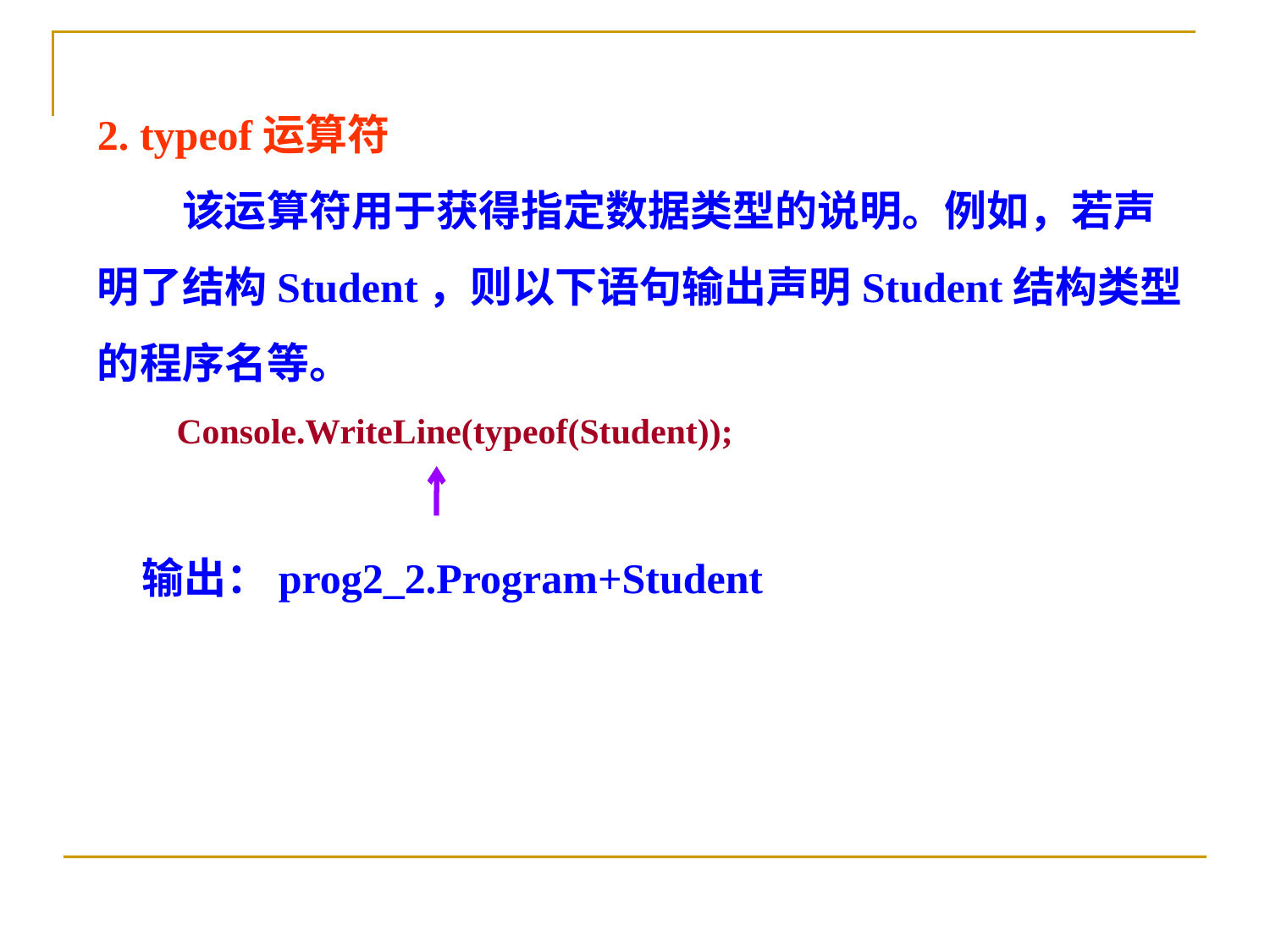

2. typeof运算符
　　该运算符用于获得指定数据类型的说明。例如，若声明了结构Student，则以下语句输出声明Student结构类型的程序名等。
　　Console.WriteLine(typeof(Student));
输出：prog2_2.Program+Student